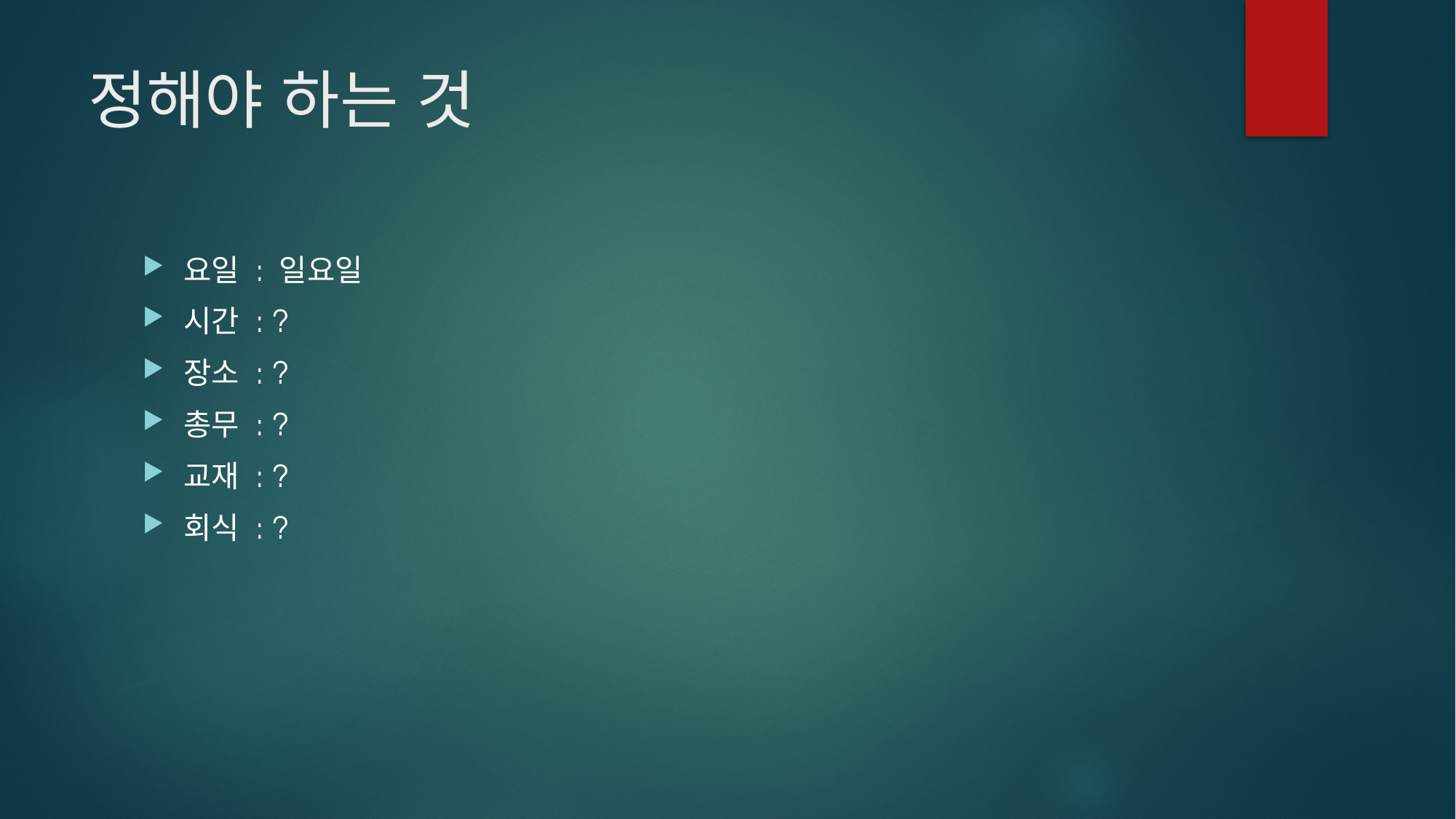

# 정해야 하는 것
요일 : 일요일
시간 : ?
장소 : ?
총무 : ?
교재 : ?
회식 : ?